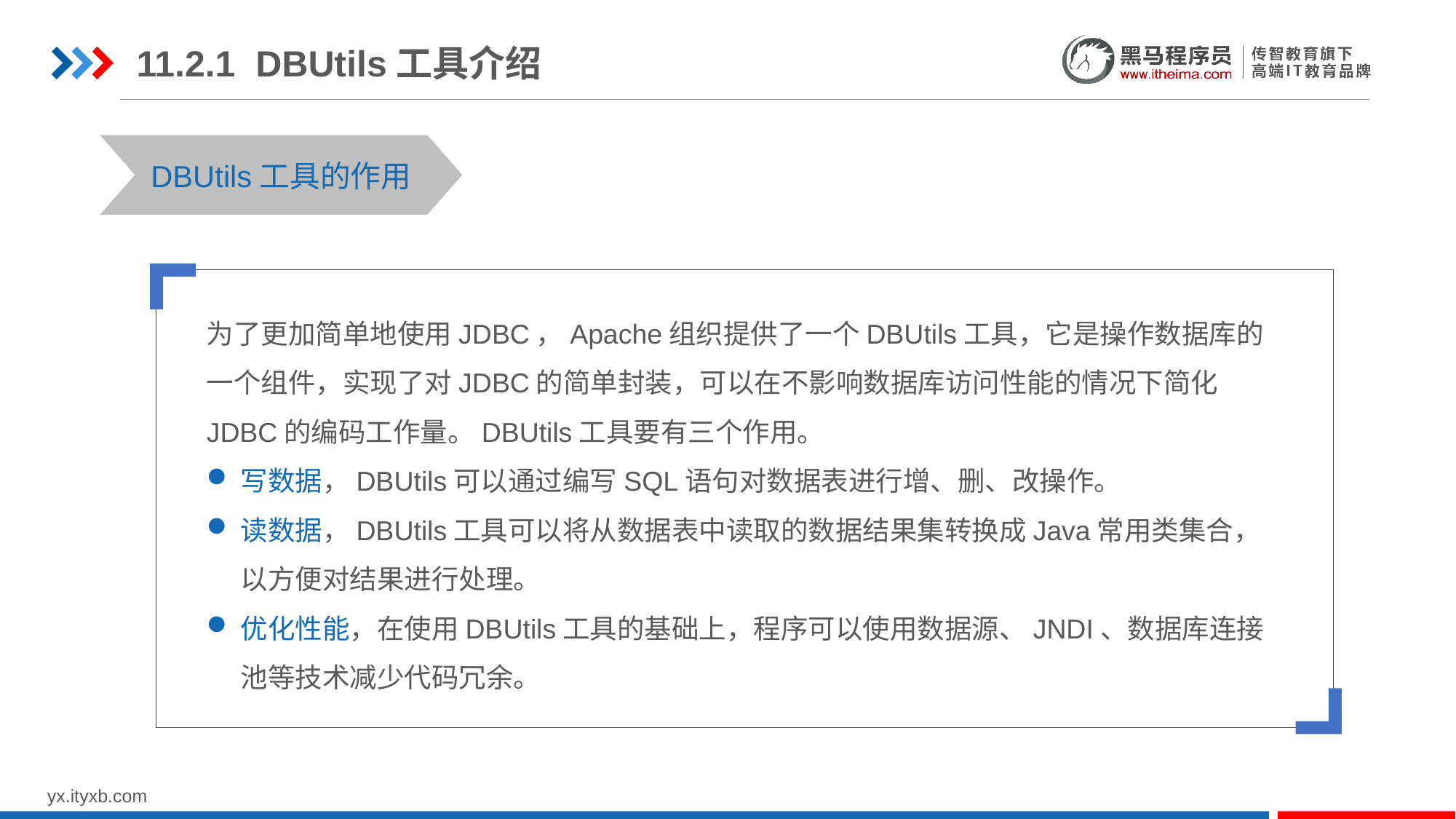

11.2.1  DBUtils工具介绍

STEP  01
STEP  03
DBUtils工具的作用

为了更加简单地使用JDBC，Apache组织提供了一个DBUtils工具，它是操作数据库的一个组件，实现了对JDBC的简单封装，可以在不影响数据库访问性能的情况下简化JDBC的编码工作量。DBUtils工具要有三个作用。
写数据，DBUtils可以通过编写SQL语句对数据表进行增、删、改操作。
读数据，DBUtils工具可以将从数据表中读取的数据结果集转换成Java常用类集合，以方便对结果进行处理。
优化性能，在使用DBUtils工具的基础上，程序可以使用数据源、JNDI、数据库连接池等技术减少代码冗余。